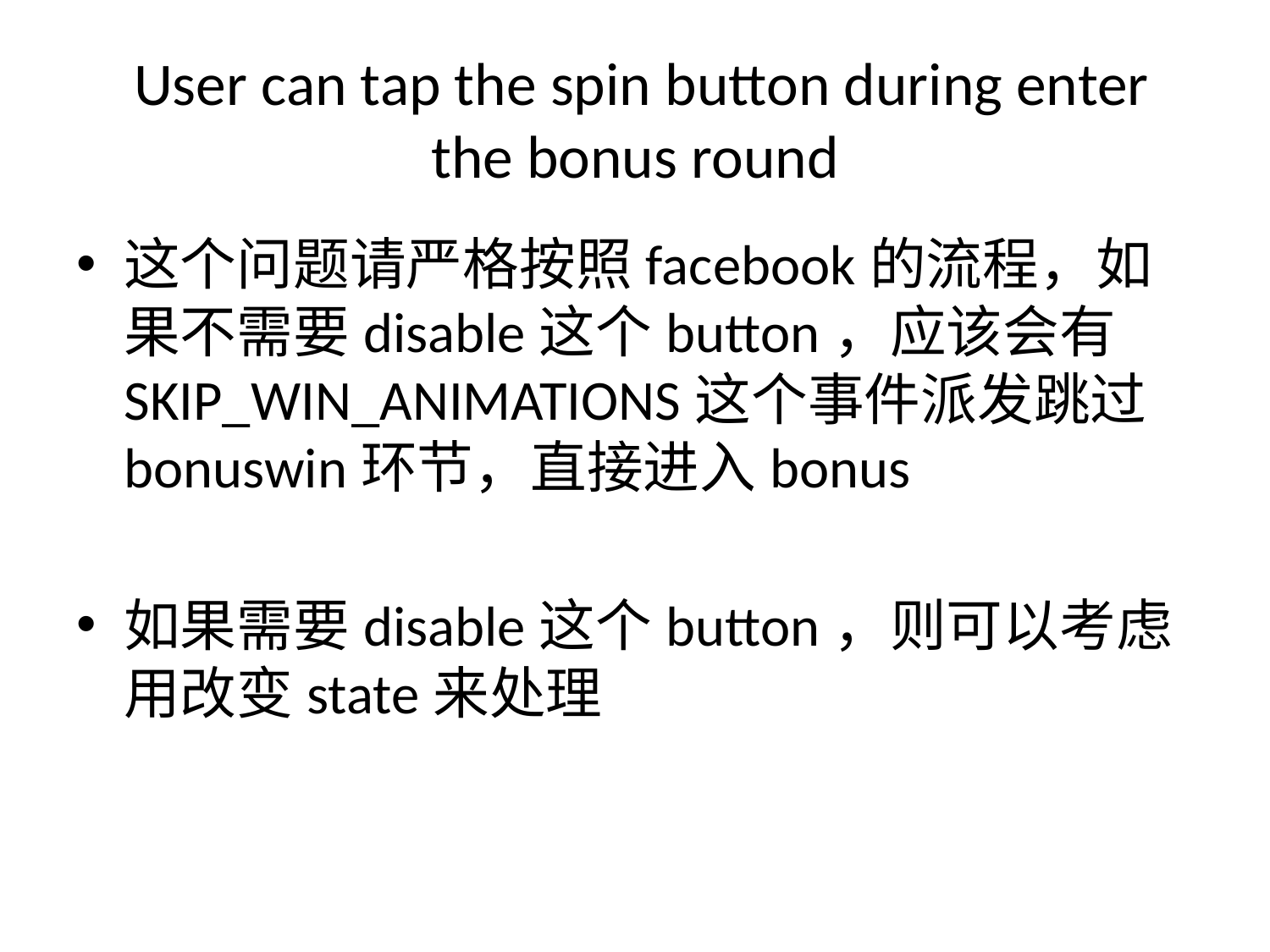

# User can tap the spin button during enter the bonus round
这个问题请严格按照facebook的流程，如果不需要disable这个button，应该会有SKIP_WIN_ANIMATIONS这个事件派发跳过bonuswin环节，直接进入bonus

如果需要disable这个button，则可以考虑用改变state来处理